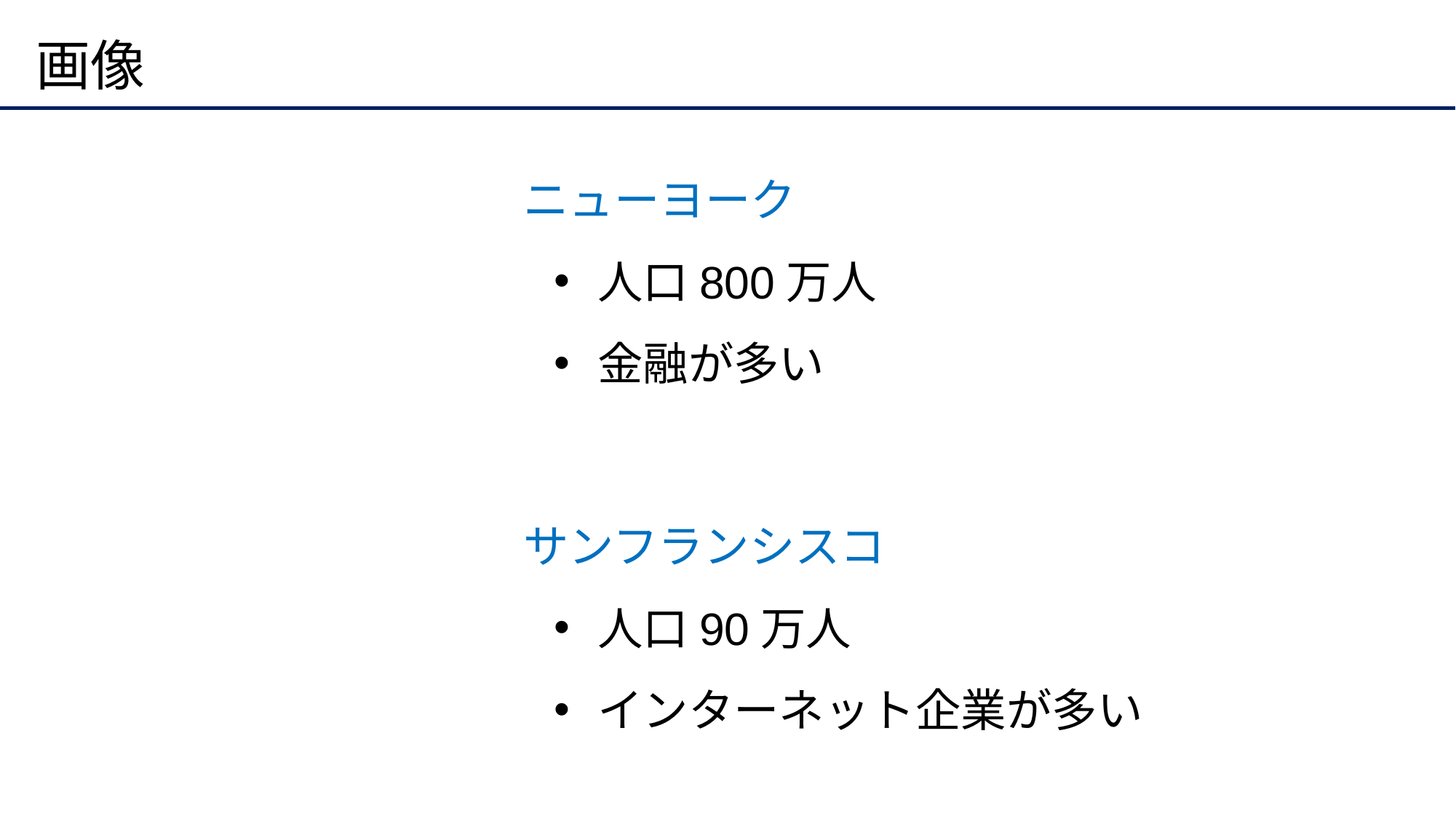

# 画像
ニューヨーク
人口800万人
金融が多い
サンフランシスコ
人口90万人
インターネット企業が多い